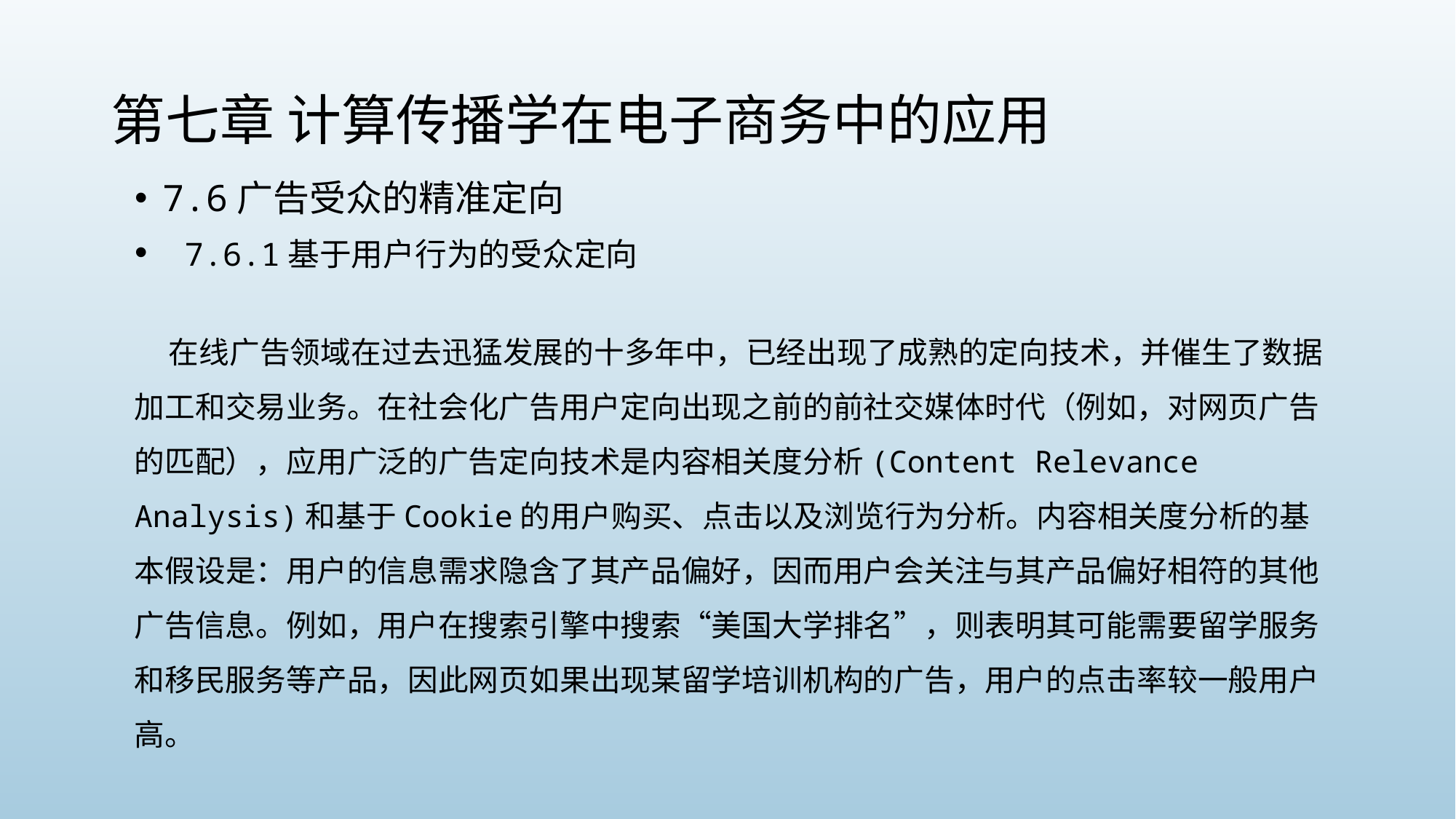

# 第七章 计算传播学在电子商务中的应用
7.6广告受众的精准定向
 7.6.1基于用户行为的受众定向
    在线广告领域在过去迅猛发展的十多年中，已经出现了成熟的定向技术，并催生了数据加工和交易业务。在社会化广告用户定向出现之前的前社交媒体时代（例如，对网页广告的匹配），应用广泛的广告定向技术是内容相关度分析(Content Relevance Analysis)和基于Cookie的用户购买、点击以及浏览行为分析。内容相关度分析的基本假设是：用户的信息需求隐含了其产品偏好，因而用户会关注与其产品偏好相符的其他广告信息。例如，用户在搜索引擎中搜索“美国大学排名”，则表明其可能需要留学服务和移民服务等产品，因此网页如果出现某留学培训机构的广告，用户的点击率较一般用户高。